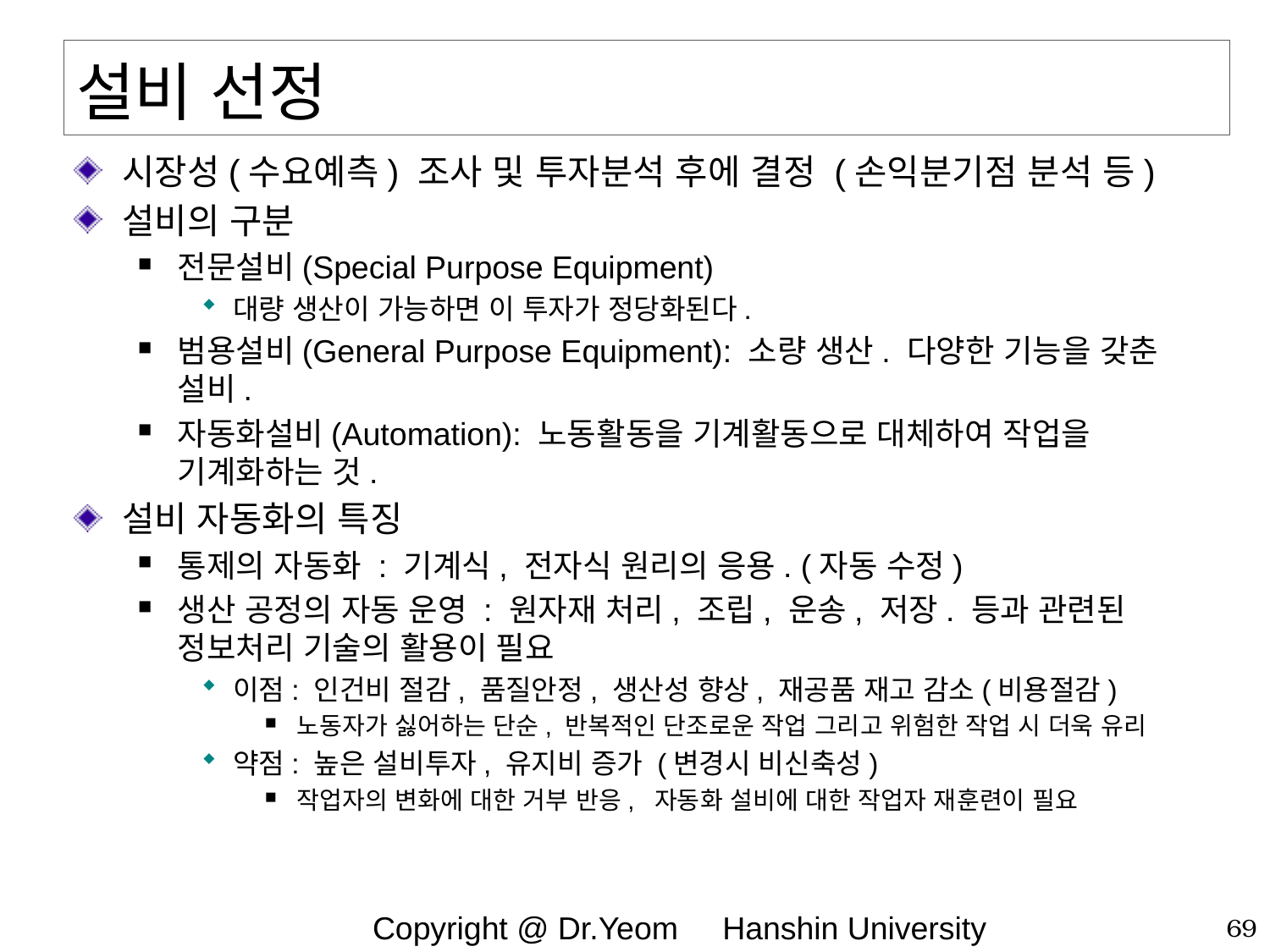

# 설비 선정
시장성(수요예측) 조사 및 투자분석 후에 결정 (손익분기점 분석 등)
설비의 구분
전문설비(Special Purpose Equipment)
대량 생산이 가능하면 이 투자가 정당화된다.
범용설비(General Purpose Equipment): 소량 생산. 다양한 기능을 갖춘 설비.
자동화설비(Automation): 노동활동을 기계활동으로 대체하여 작업을 기계화하는 것.
설비 자동화의 특징
통제의 자동화 : 기계식, 전자식 원리의 응용. (자동 수정)
생산 공정의 자동 운영 : 원자재 처리, 조립, 운송, 저장. 등과 관련된 정보처리 기술의 활용이 필요
이점: 인건비 절감, 품질안정, 생산성 향상, 재공품 재고 감소(비용절감)
노동자가 싫어하는 단순, 반복적인 단조로운 작업 그리고 위험한 작업 시 더욱 유리
약점: 높은 설비투자, 유지비 증가 (변경시 비신축성)
작업자의 변화에 대한 거부 반응,  자동화 설비에 대한 작업자 재훈련이 필요
69